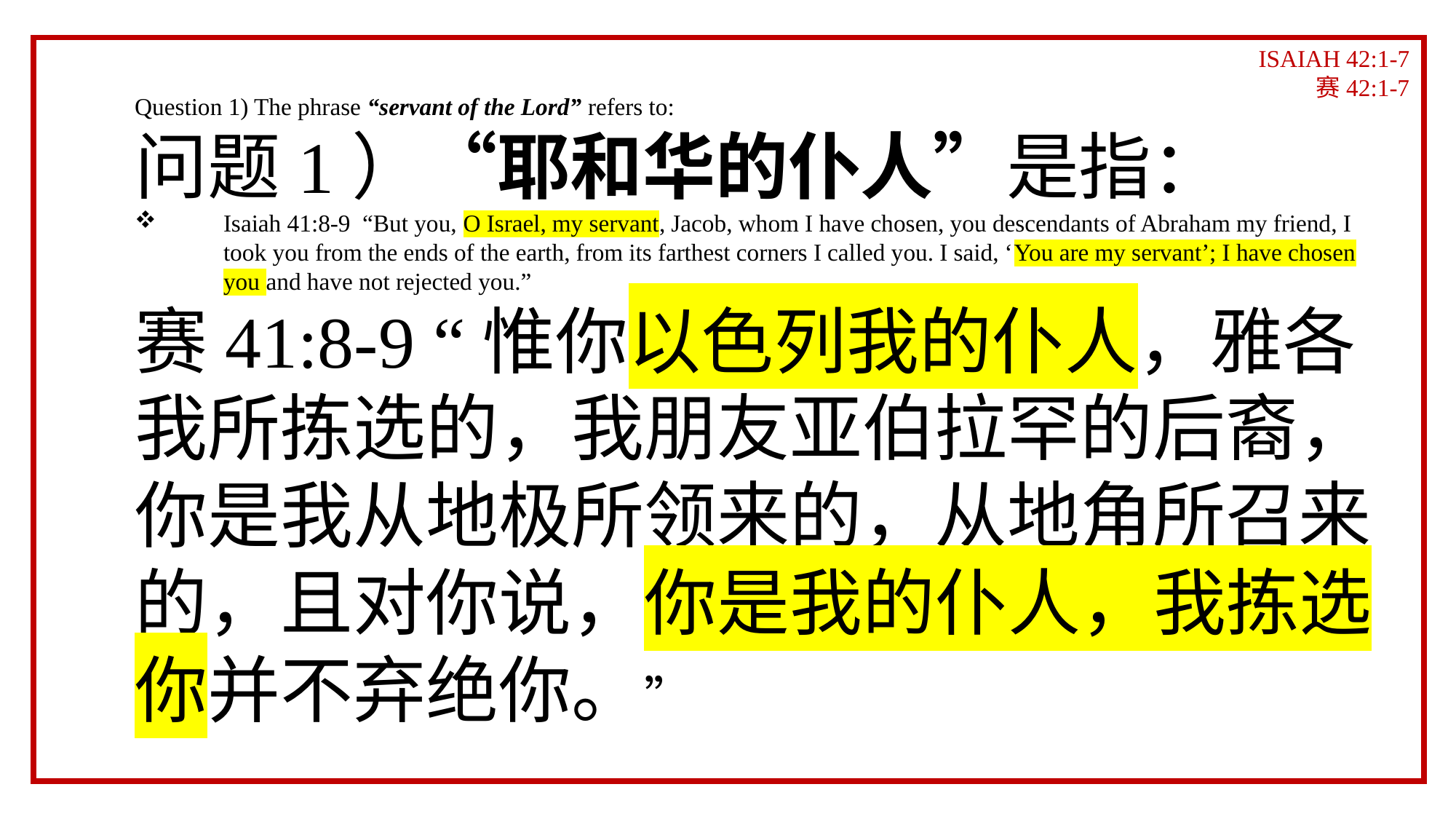

ISAIAH 42:1-7
赛42:1-7
Question 1) The phrase “servant of the Lord” refers to:
问题1）“耶和华的仆人”是指：
Isaiah 41:8-9  “But you, O Israel, my servant, Jacob, whom I have chosen, you descendants of Abraham my friend, I took you from the ends of the earth, from its farthest corners I called you. I said, ‘You are my servant’; I have chosen you and have not rejected you.”
赛41:8-9 “惟你以色列我的仆人，雅各我所拣选的，我朋友亚伯拉罕的后裔，你是我从地极所领来的，从地角所召来的，且对你说，你是我的仆人，我拣选你并不弃绝你。”